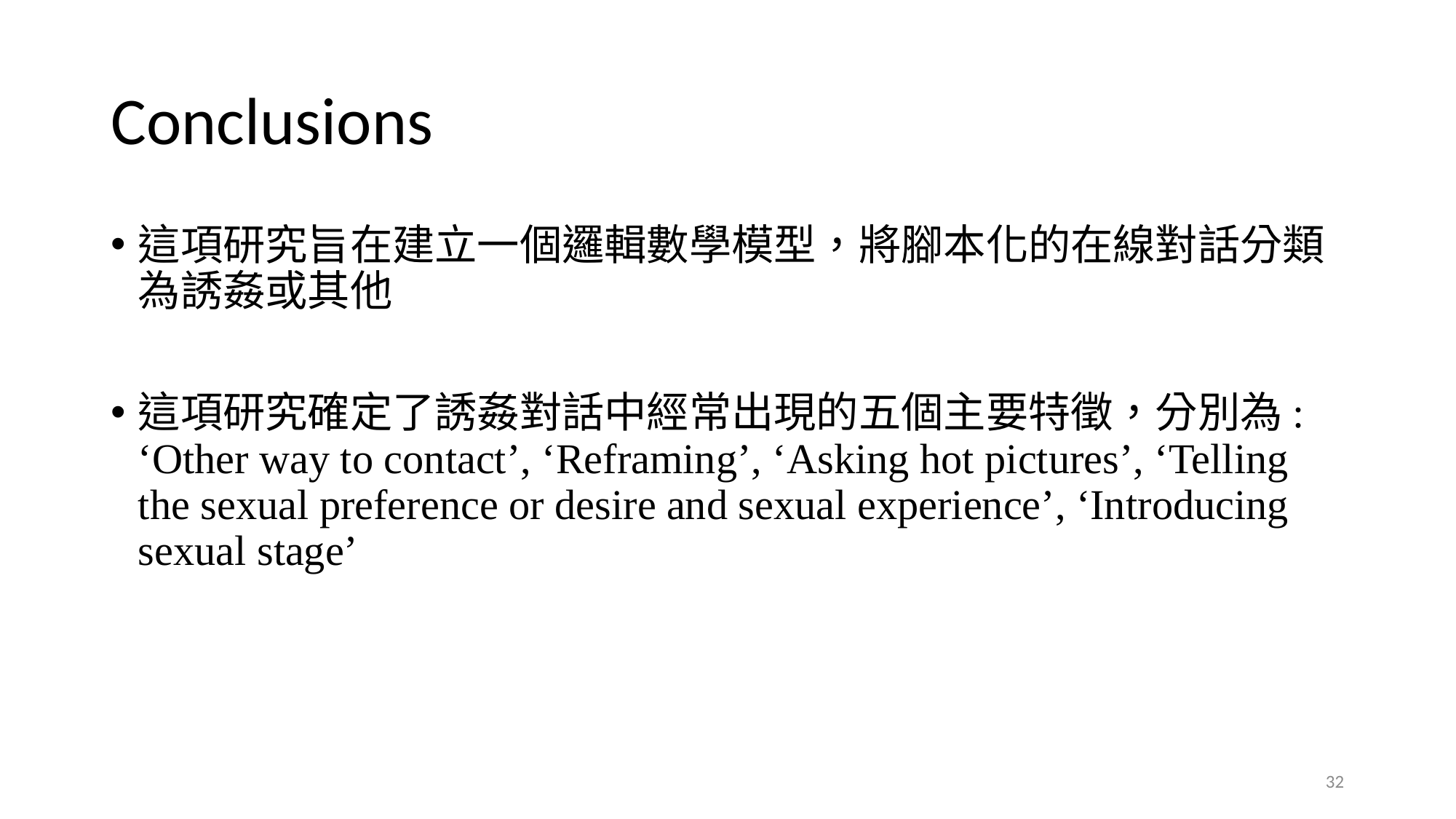

# Conclusions
這項研究旨在建立一個邏輯數學模型，將腳本化的在線對話分類為誘姦或其他

這項研究確定了誘姦對話中經常出現的五個主要特徵，分別為:
‘Other way to contact’, ‘Reframing’, ‘Asking hot pictures’, ‘Telling the sexual preference or desire and sexual experience’, ‘Introducing sexual stage’
32